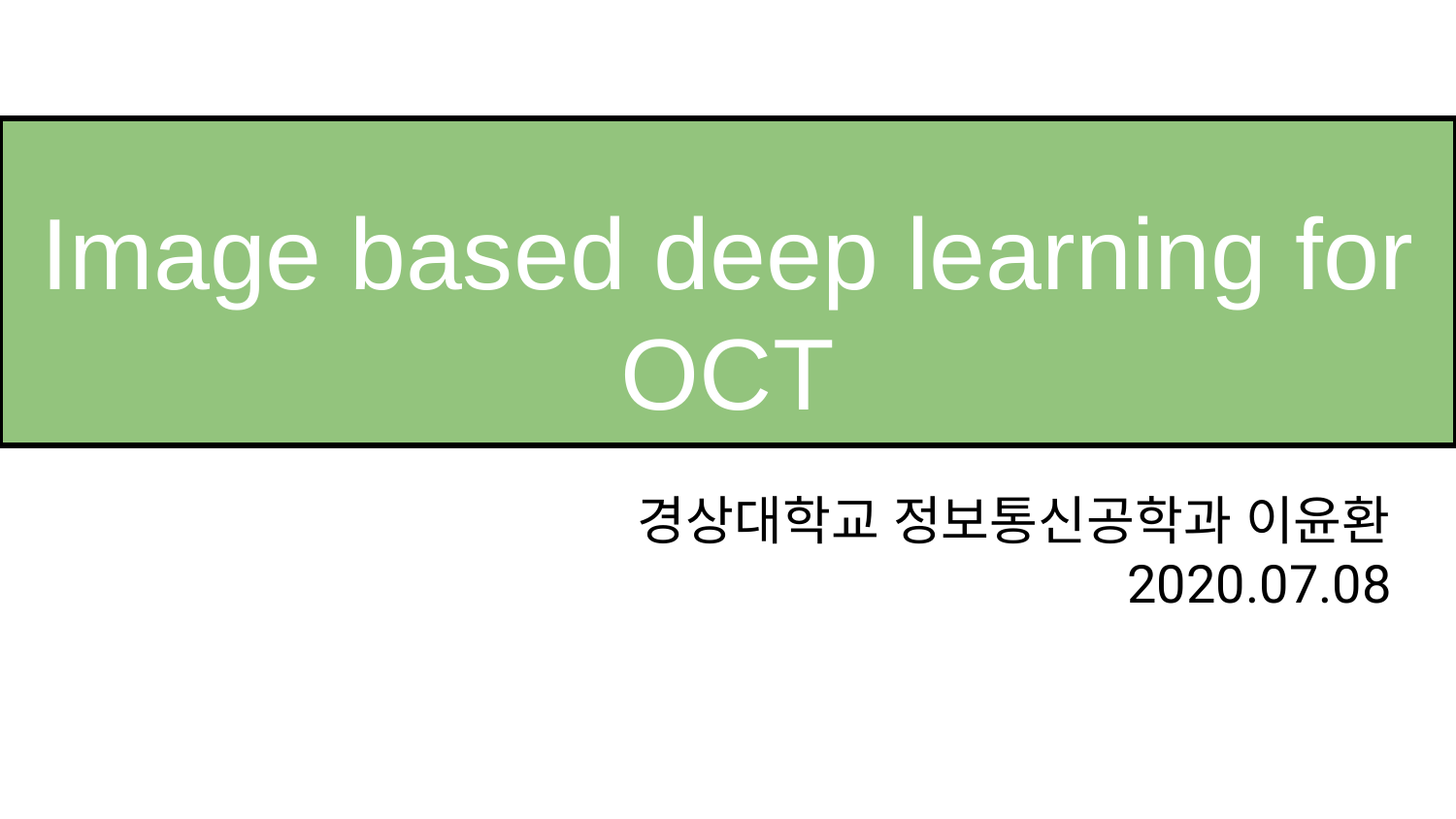

# Image based deep learning for OCT
경상대학교 정보통신공학과 이윤환
2020.07.08